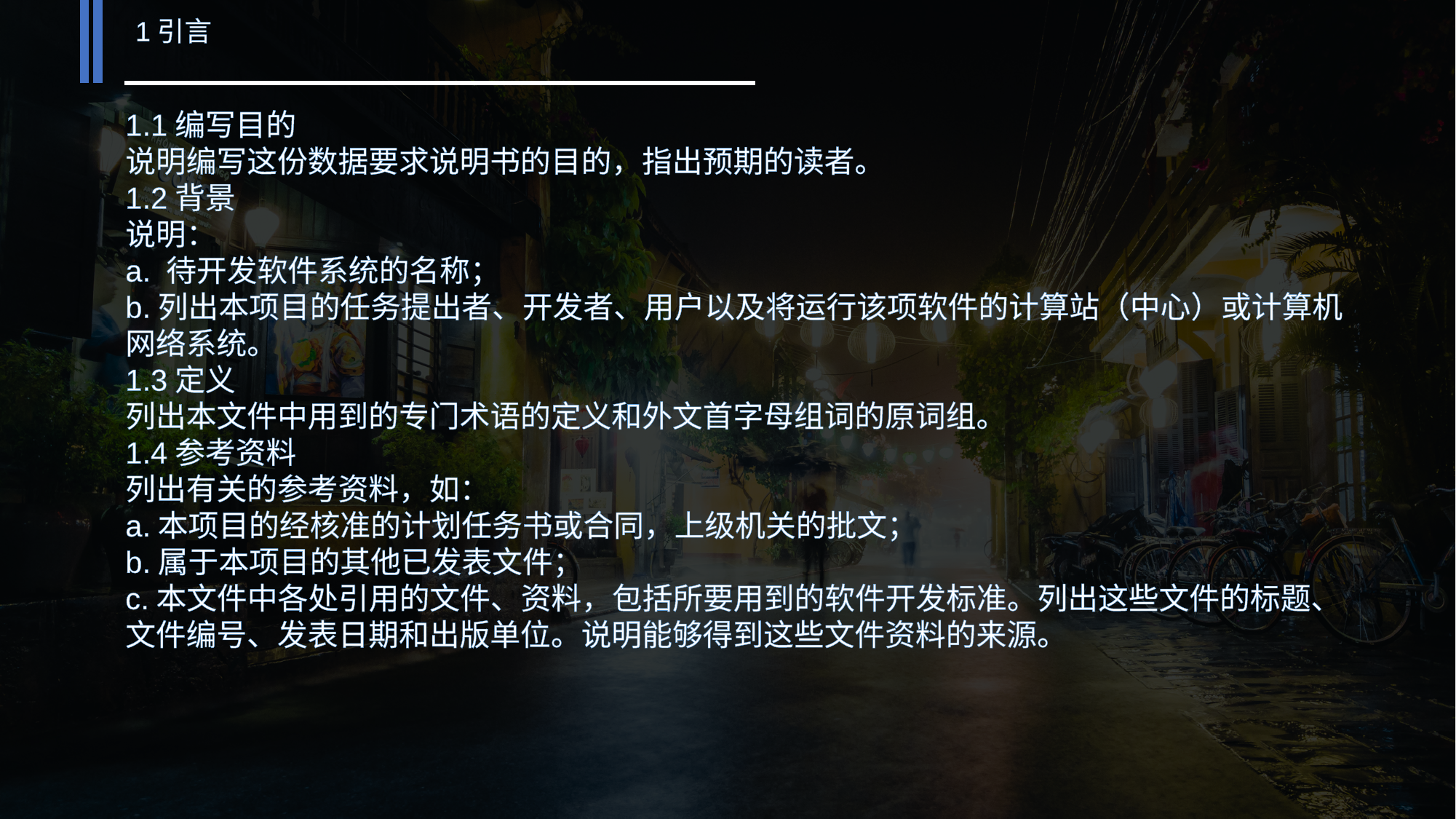

1引言
1.1编写目的
说明编写这份数据要求说明书的目的，指出预期的读者。
1.2背景
说明：
a. 待开发软件系统的名称；
b.列出本项目的任务提出者、开发者、用户以及将运行该项软件的计算站（中心）或计算机网络系统。
1.3定义
列出本文件中用到的专门术语的定义和外文首字母组词的原词组。
1.4参考资料
列出有关的参考资料，如：
a.本项目的经核准的计划任务书或合同，上级机关的批文；
b.属于本项目的其他已发表文件；
c.本文件中各处引用的文件、资料，包括所要用到的软件开发标准。列出这些文件的标题、文件编号、发表日期和出版单位。说明能够得到这些文件资料的来源。